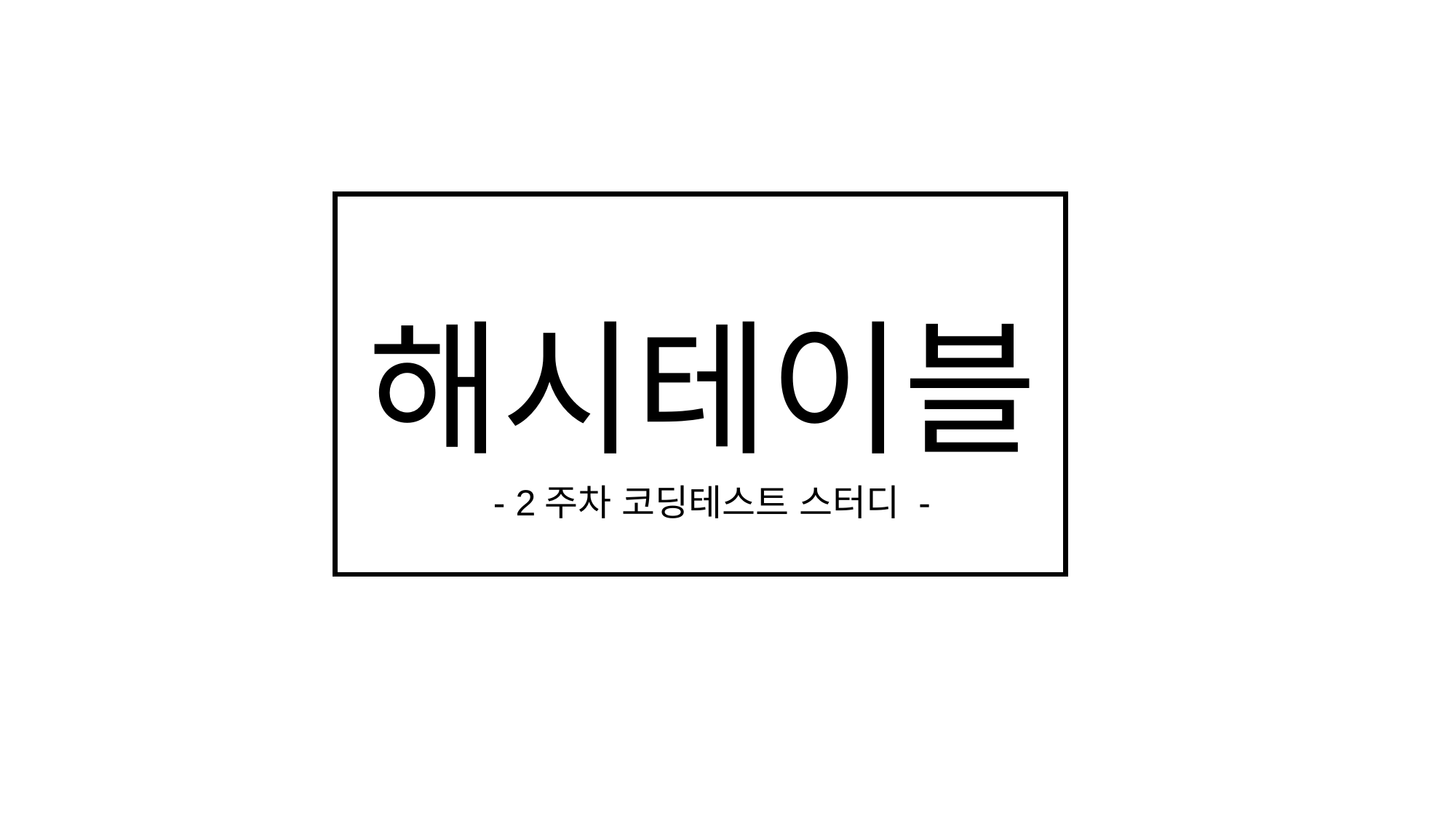

# 해시테이블

- 2주차 코딩테스트 스터디 -